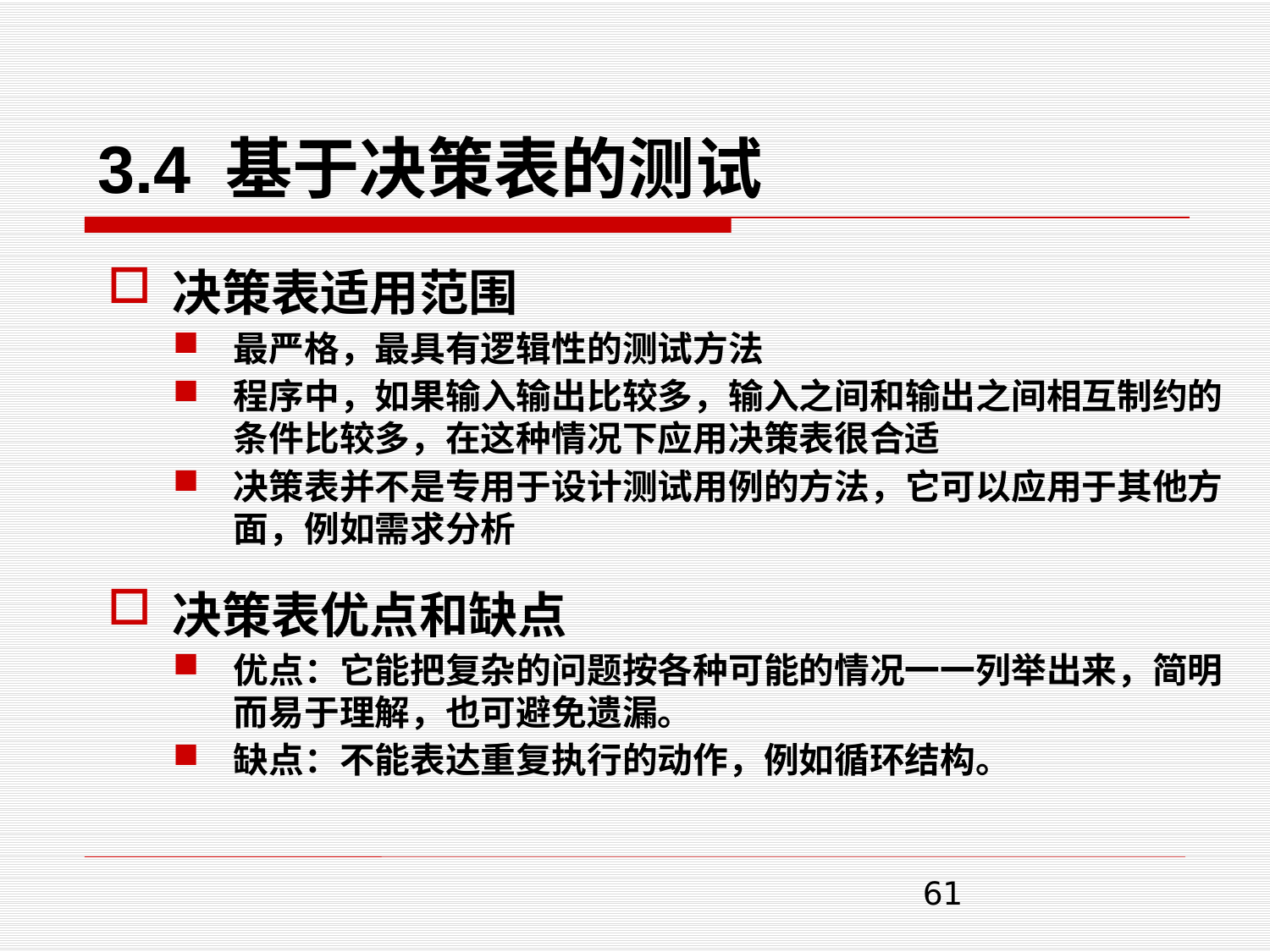

3.4 基于决策表的测试
决策表适用范围
最严格，最具有逻辑性的测试方法
程序中，如果输入输出比较多，输入之间和输出之间相互制约的条件比较多，在这种情况下应用决策表很合适
决策表并不是专用于设计测试用例的方法，它可以应用于其他方面，例如需求分析
决策表优点和缺点
优点：它能把复杂的问题按各种可能的情况一一列举出来，简明而易于理解，也可避免遗漏。
缺点：不能表达重复执行的动作，例如循环结构。

61